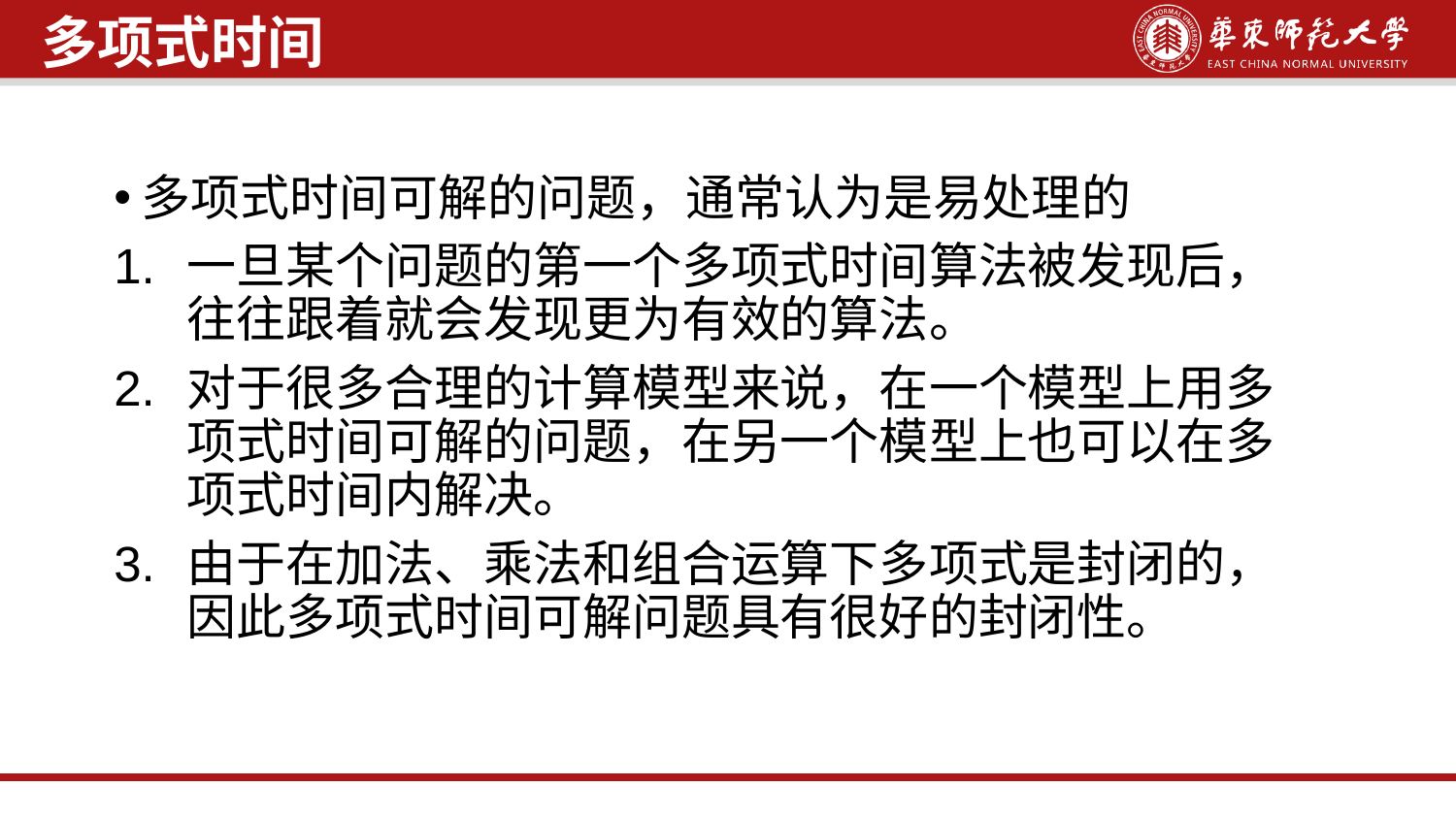

多项式时间
多项式时间可解的问题，通常认为是易处理的
一旦某个问题的第一个多项式时间算法被发现后，往往跟着就会发现更为有效的算法。
对于很多合理的计算模型来说，在一个模型上用多项式时间可解的问题，在另一个模型上也可以在多项式时间内解决。
由于在加法、乘法和组合运算下多项式是封闭的，因此多项式时间可解问题具有很好的封闭性。